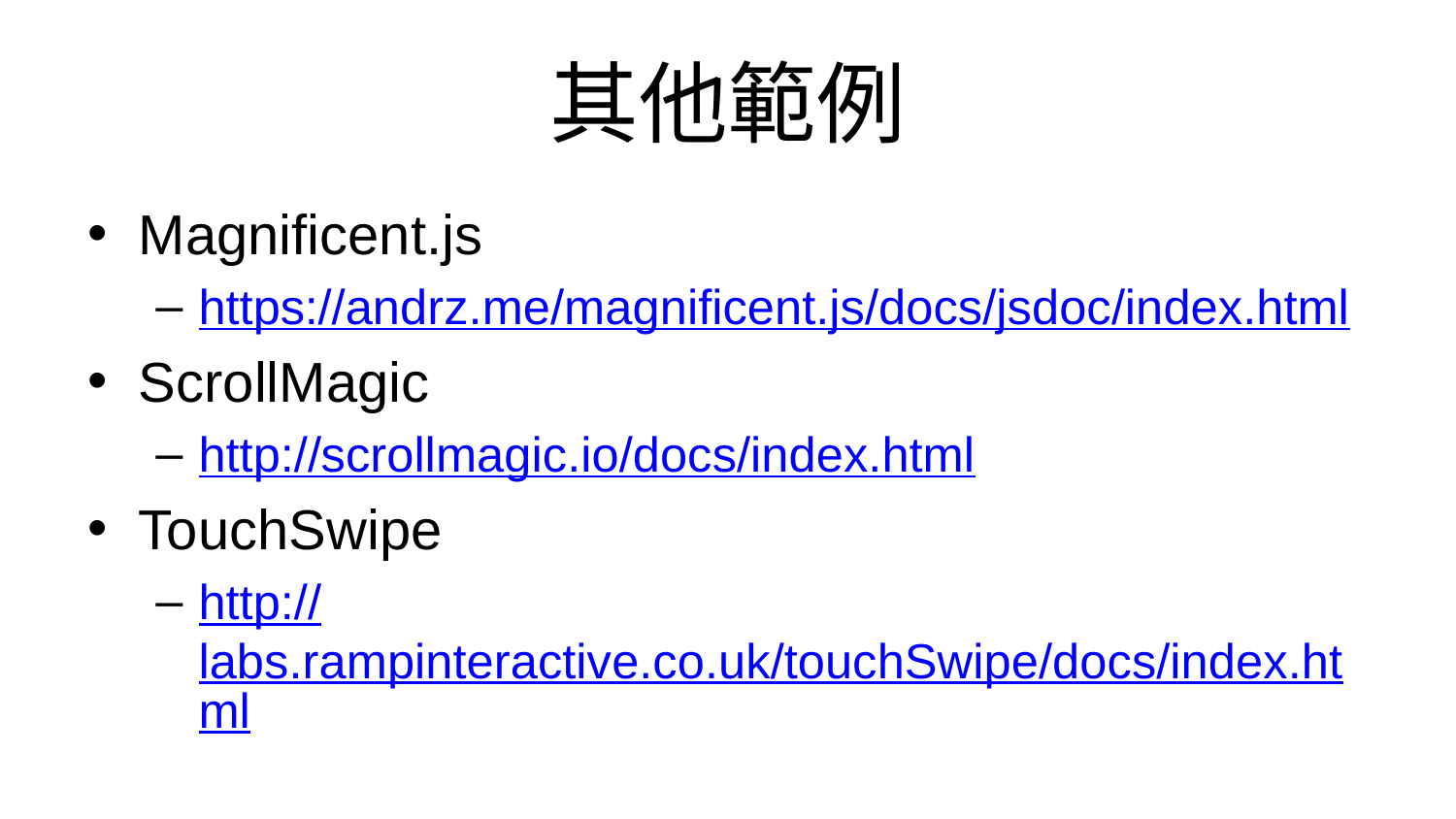

# 其他範例
Magnificent.js
https://andrz.me/magnificent.js/docs/jsdoc/index.html
ScrollMagic
http://scrollmagic.io/docs/index.html
TouchSwipe
http://labs.rampinteractive.co.uk/touchSwipe/docs/index.html